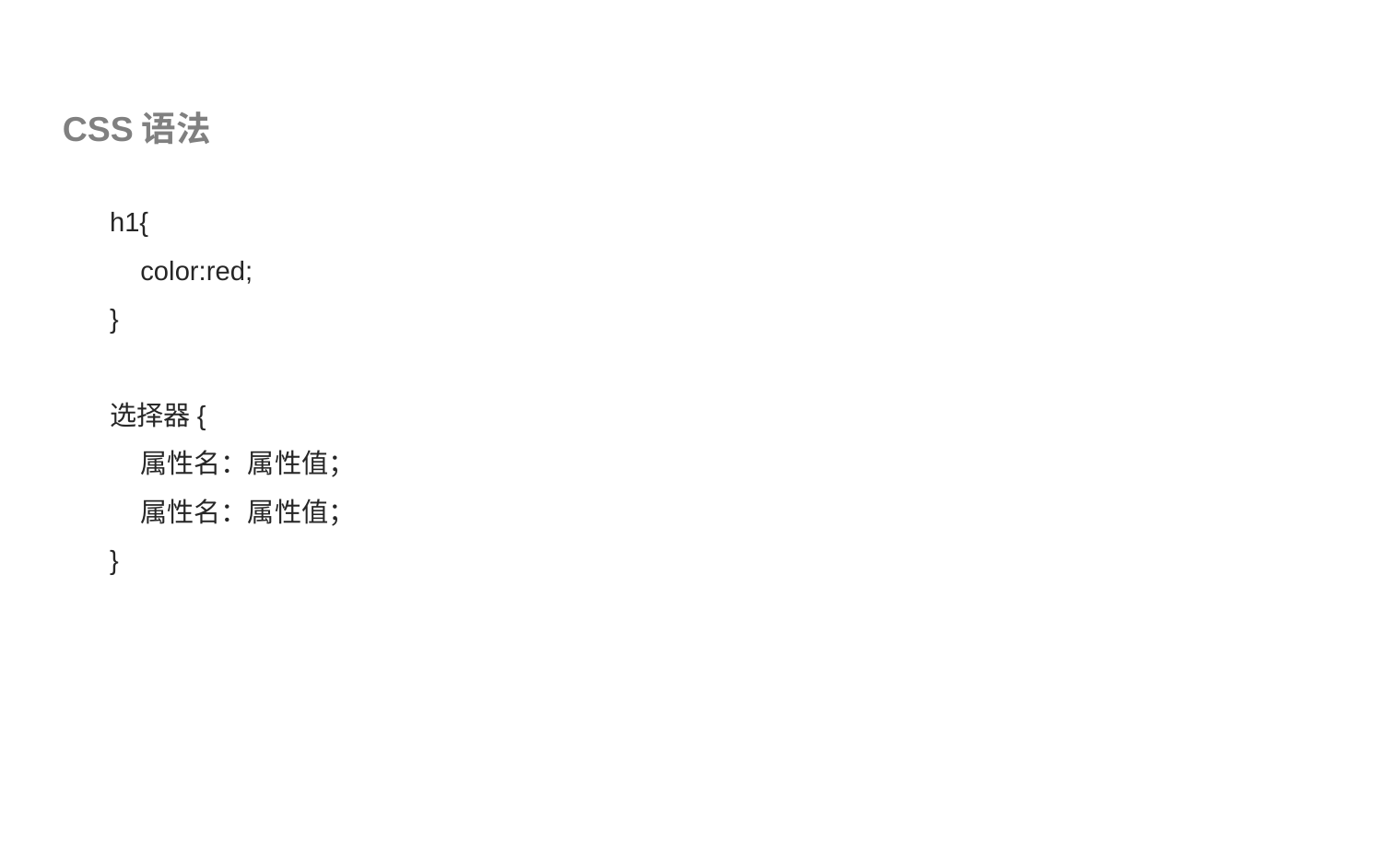

CSS语法
h1{
    color:red;
}

选择器{
    属性名：属性值；
    属性名：属性值；
}